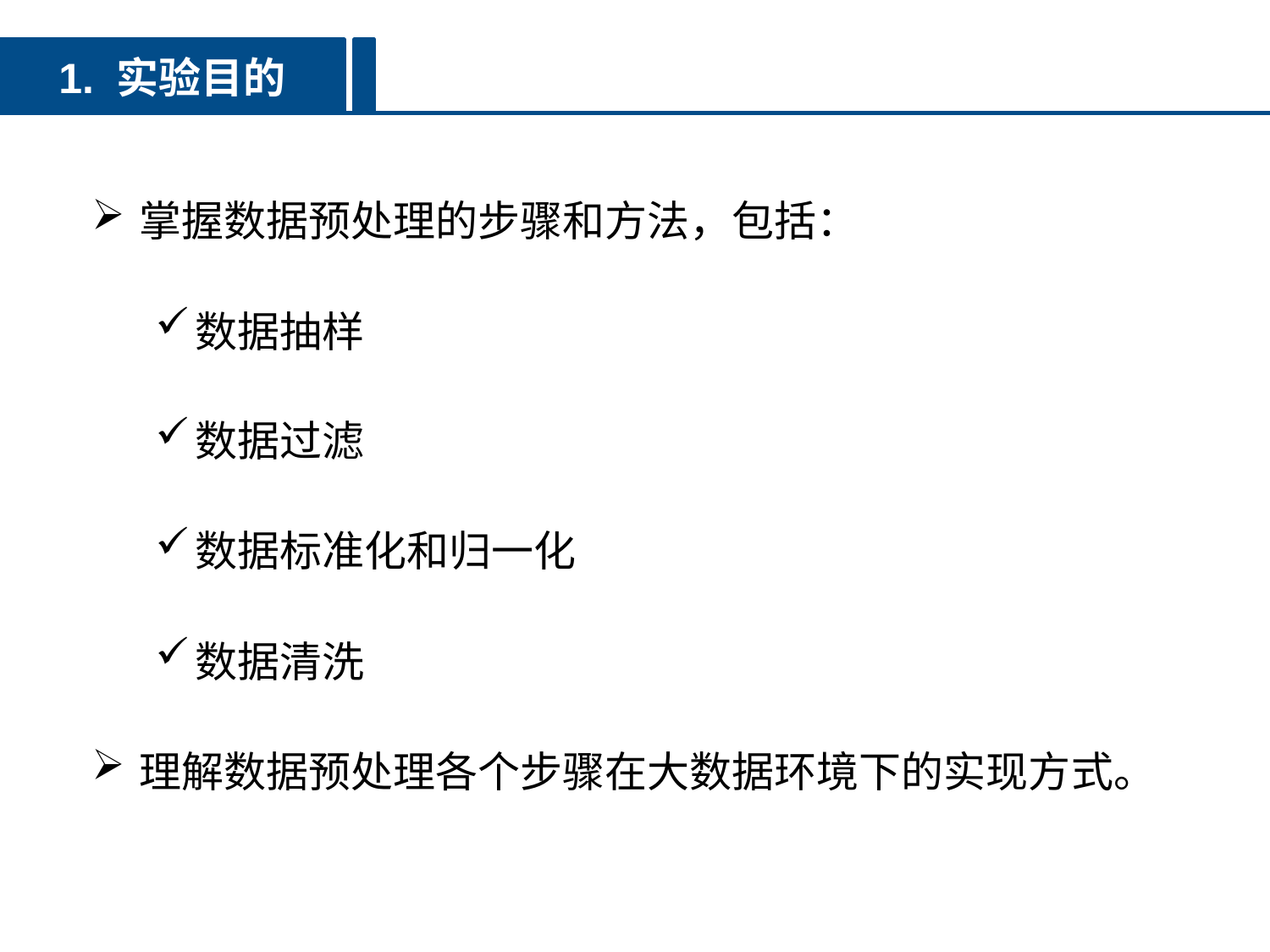

1. 实验目的

掌握数据预处理的步骤和方法，包括：
数据抽样
数据过滤
数据标准化和归一化
数据清洗
理解数据预处理各个步骤在大数据环境下的实现方式。